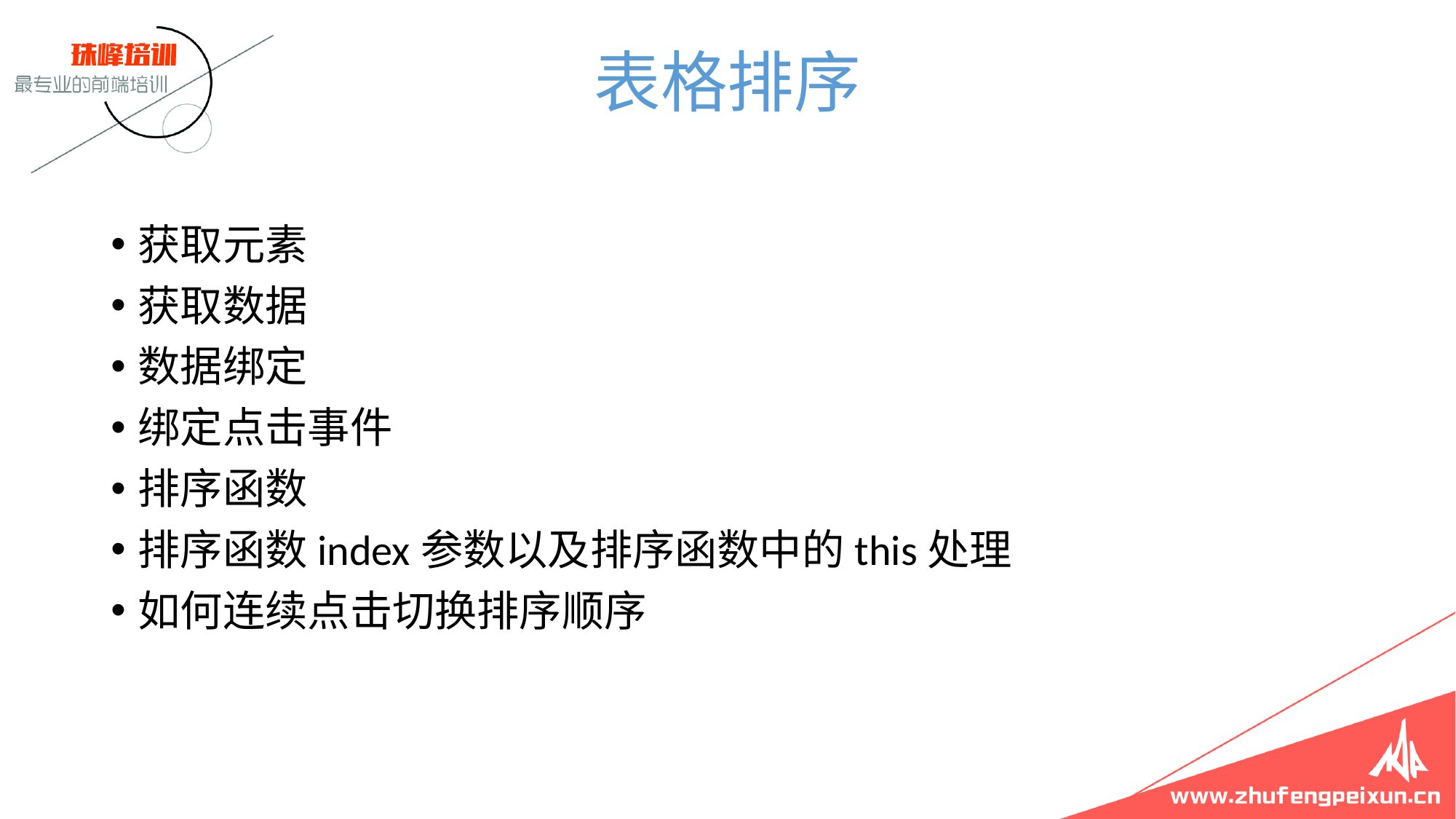

# 表格排序
获取元素
获取数据
数据绑定
绑定点击事件
排序函数
排序函数index参数以及排序函数中的this处理
如何连续点击切换排序顺序